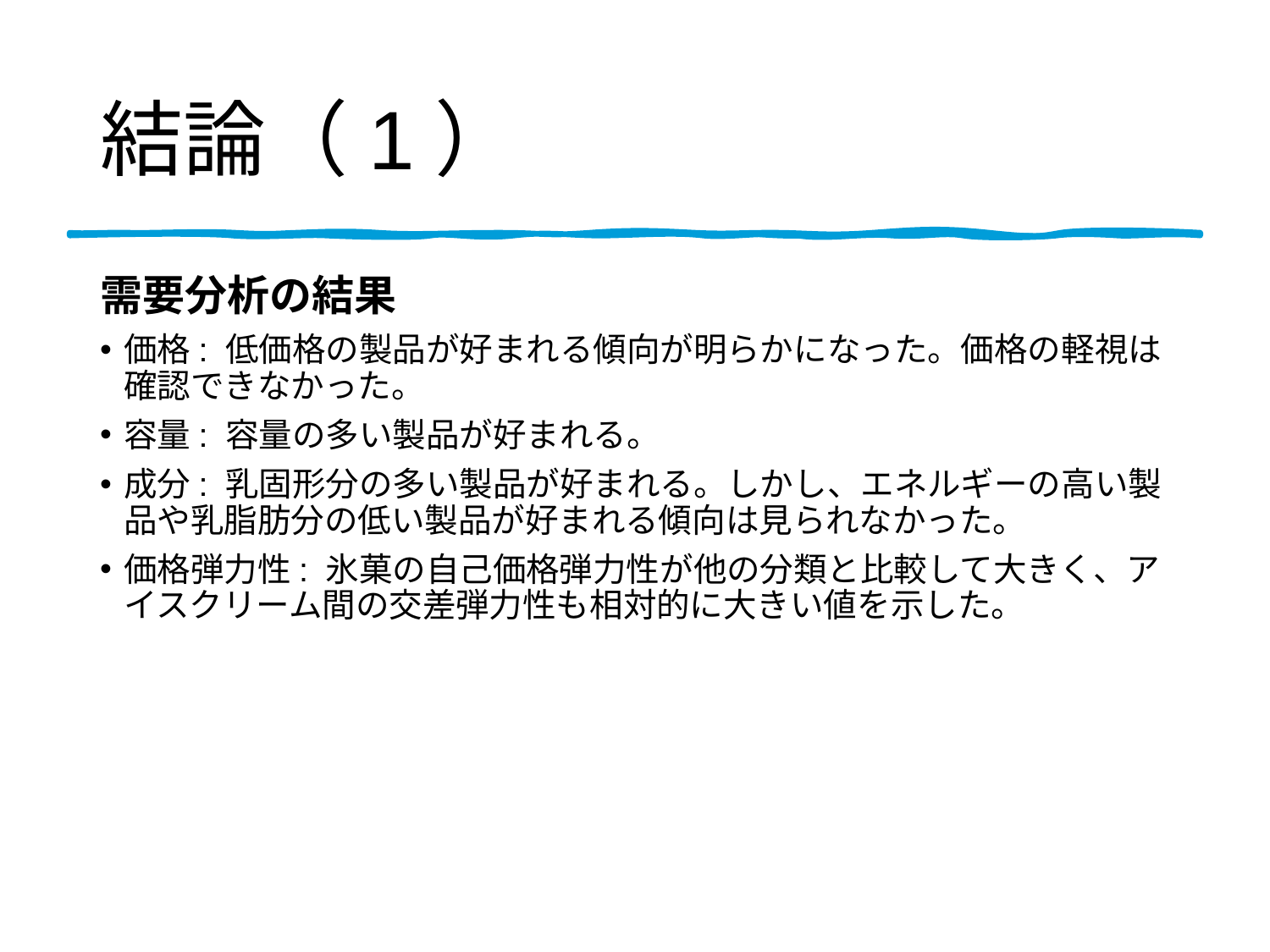

# 結論（1）

需要分析の結果
価格: 低価格の製品が好まれる傾向が明らかになった。価格の軽視は確認できなかった。
容量: 容量の多い製品が好まれる。
成分: 乳固形分の多い製品が好まれる。しかし、エネルギーの高い製品や乳脂肪分の低い製品が好まれる傾向は見られなかった。
価格弾力性: 氷菓の自己価格弾力性が他の分類と比較して大きく、アイスクリーム間の交差弾力性も相対的に大きい値を示した。